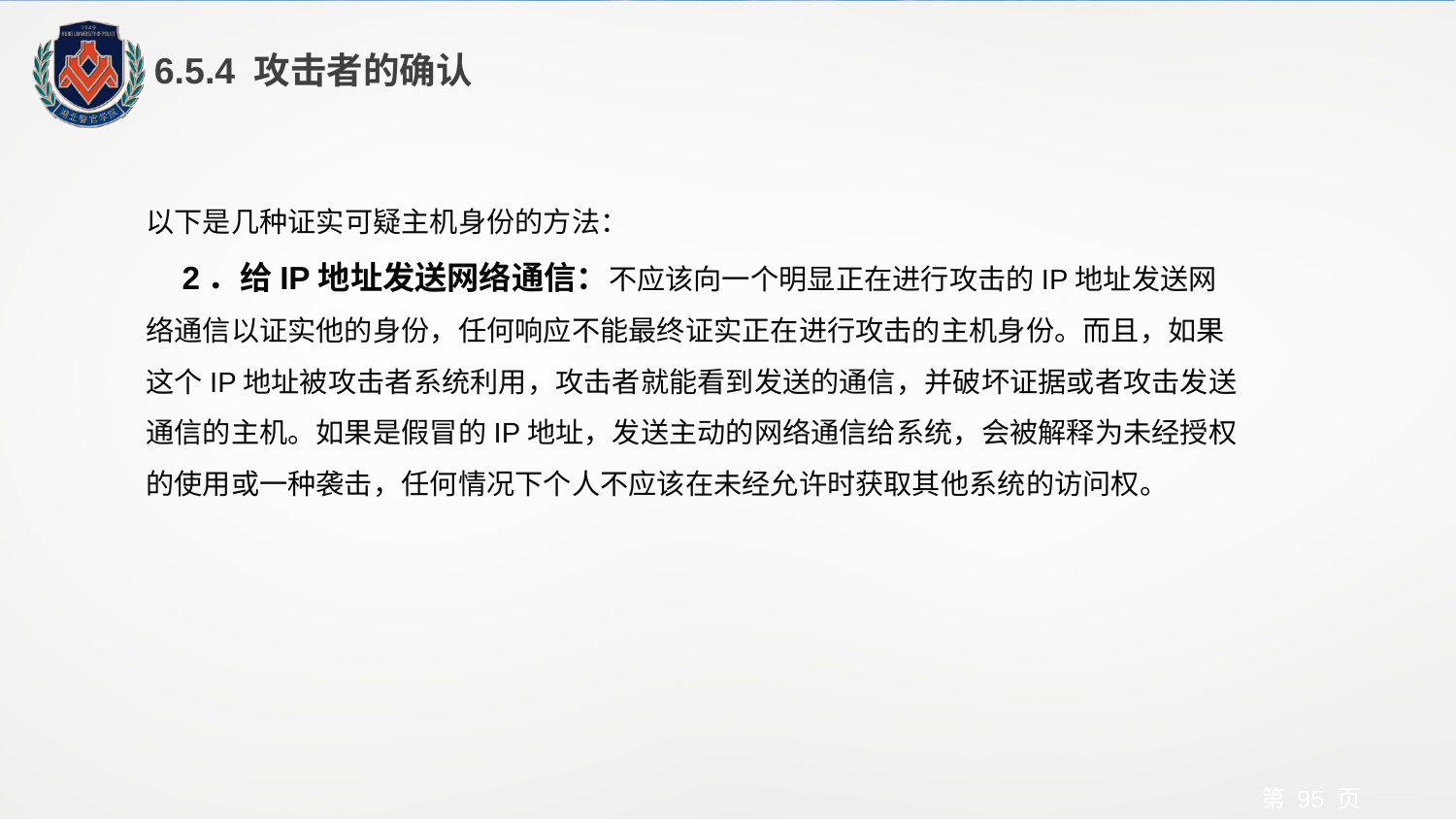

6.5.4 攻击者的确认
以下是几种证实可疑主机身份的方法：
    2．给IP地址发送网络通信：不应该向一个明显正在进行攻击的IP地址发送网络通信以证实他的身份，任何响应不能最终证实正在进行攻击的主机身份。而且，如果这个IP地址被攻击者系统利用，攻击者就能看到发送的通信，并破坏证据或者攻击发送通信的主机。如果是假冒的IP地址，发送主动的网络通信给系统，会被解释为未经授权的使用或一种袭击，任何情况下个人不应该在未经允许时获取其他系统的访问权。